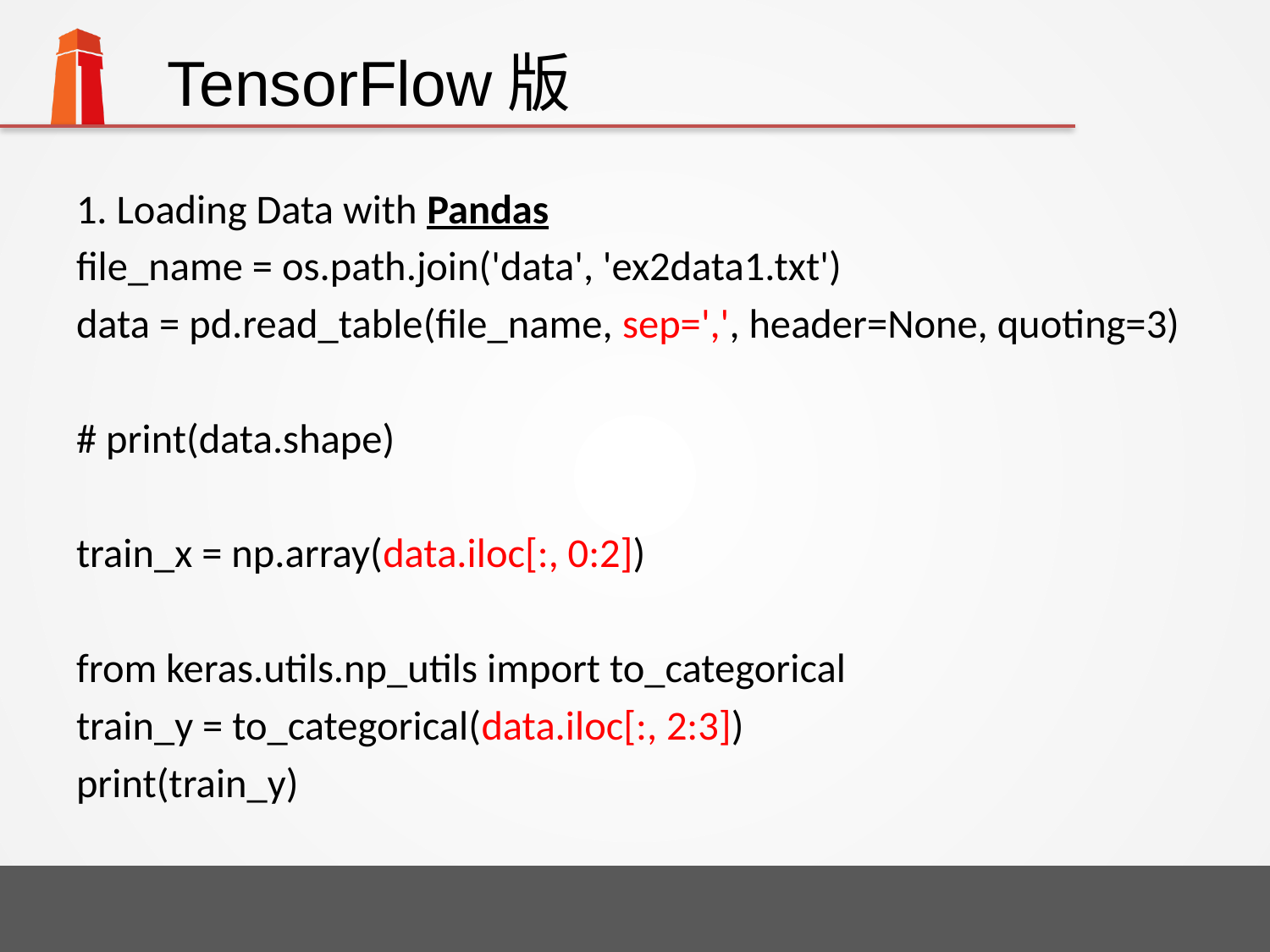

# TensorFlow版
1. Loading Data with Pandas
file_name = os.path.join('data', 'ex2data1.txt')
data = pd.read_table(file_name, sep=',', header=None, quoting=3)

# print(data.shape)

train_x = np.array(data.iloc[:, 0:2])

from keras.utils.np_utils import to_categorical
train_y = to_categorical(data.iloc[:, 2:3])
print(train_y)